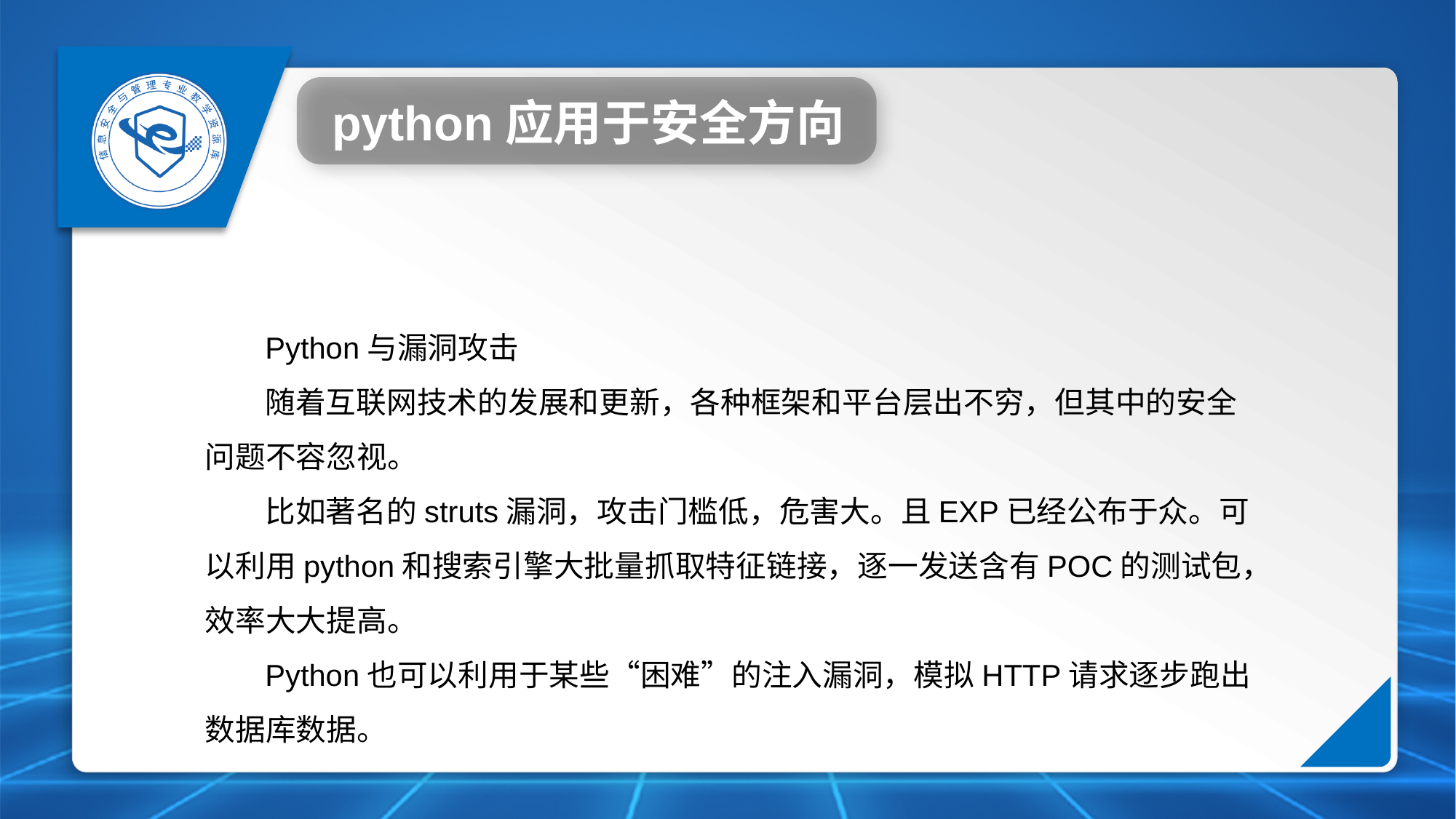

python应用于安全方向
Python与漏洞攻击
随着互联网技术的发展和更新，各种框架和平台层出不穷，但其中的安全问题不容忽视。
比如著名的struts漏洞，攻击门槛低，危害大。且EXP已经公布于众。可以利用python和搜索引擎大批量抓取特征链接，逐一发送含有POC的测试包，效率大大提高。
Python也可以利用于某些“困难”的注入漏洞，模拟HTTP请求逐步跑出数据库数据。